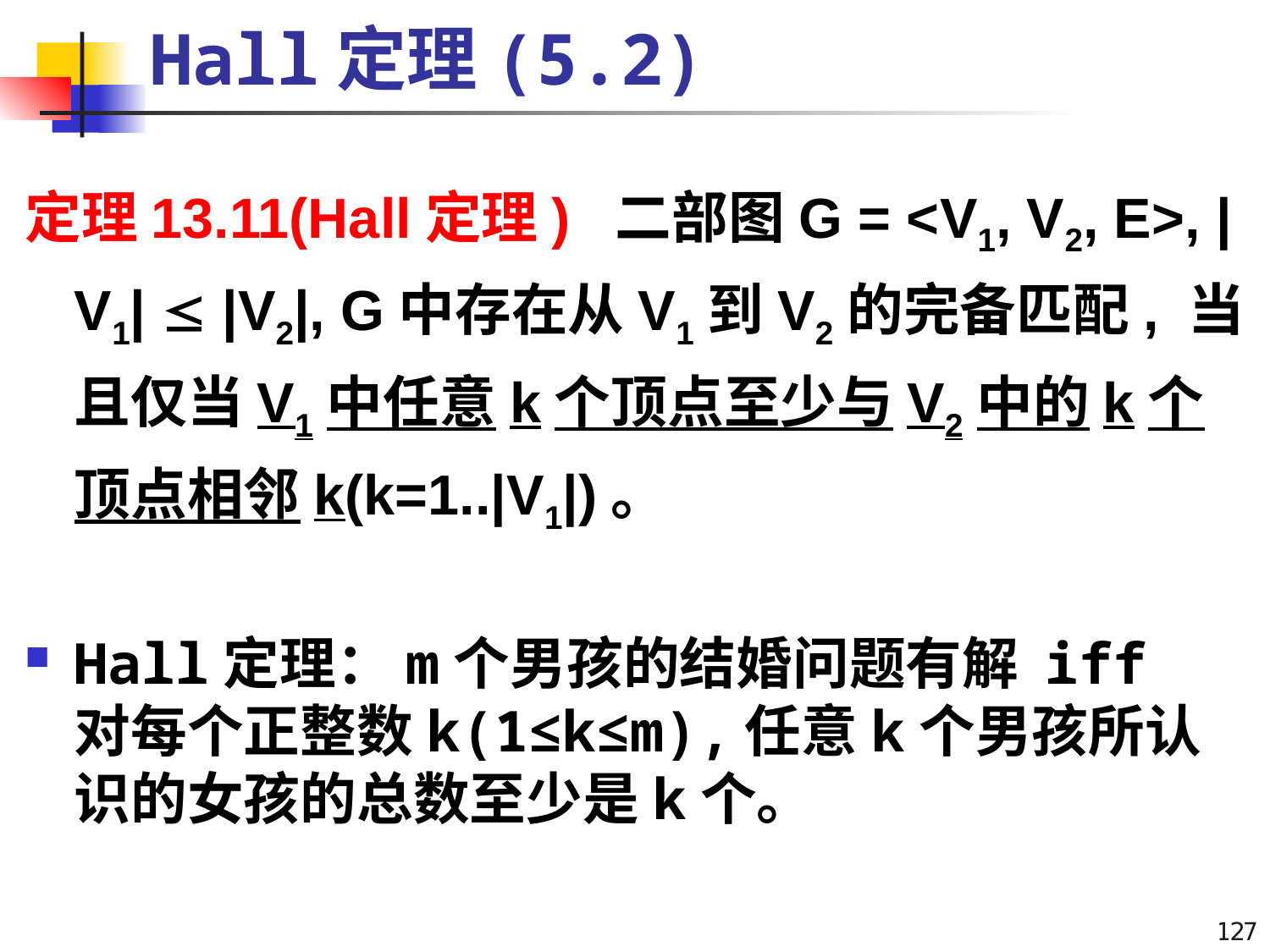

# Hall定理(5.2)
定理13.11(Hall定理)  二部图G = <V1, V2, E>, |V1| ≤ |V2|, G中存在从V1到V2的完备匹配, 当且仅当V1中任意k个顶点至少与V2中的k个顶点相邻k(k=1..|V1|)。

Hall定理：m个男孩的结婚问题有解 iff
对每个正整数k(1≤k≤m),任意k个男孩所认识的女孩的总数至少是k个。
127